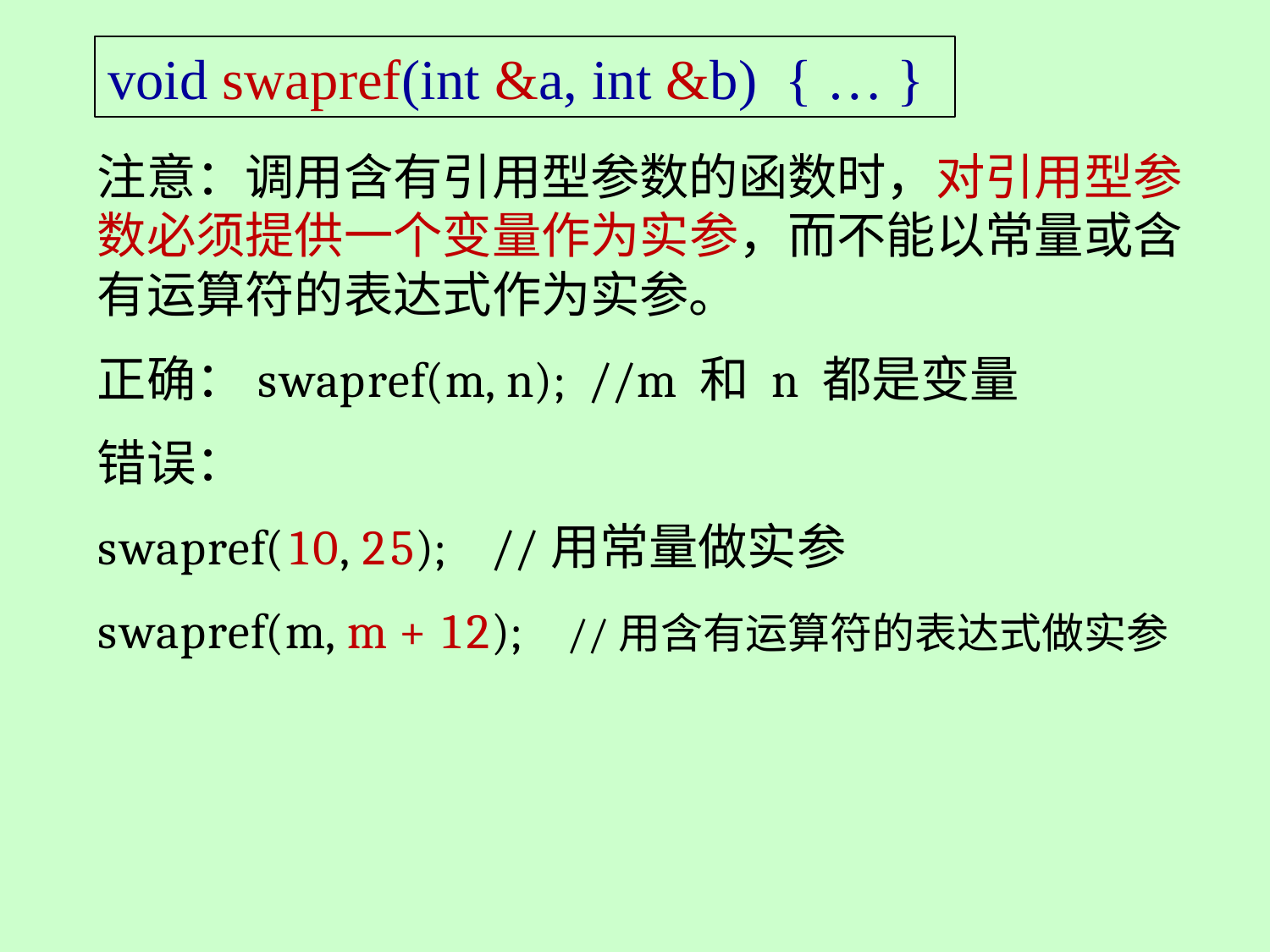

void swapref(int &a, int &b)  { … }
注意：调用含有引用型参数的函数时，对引用型参数必须提供一个变量作为实参，而不能以常量或含有运算符的表达式作为实参。
正确：swapref(m, n);  //m 和 n 都是变量
错误：
swapref(10, 25);    //用常量做实参
swapref(m, m + 12);    //用含有运算符的表达式做实参

52